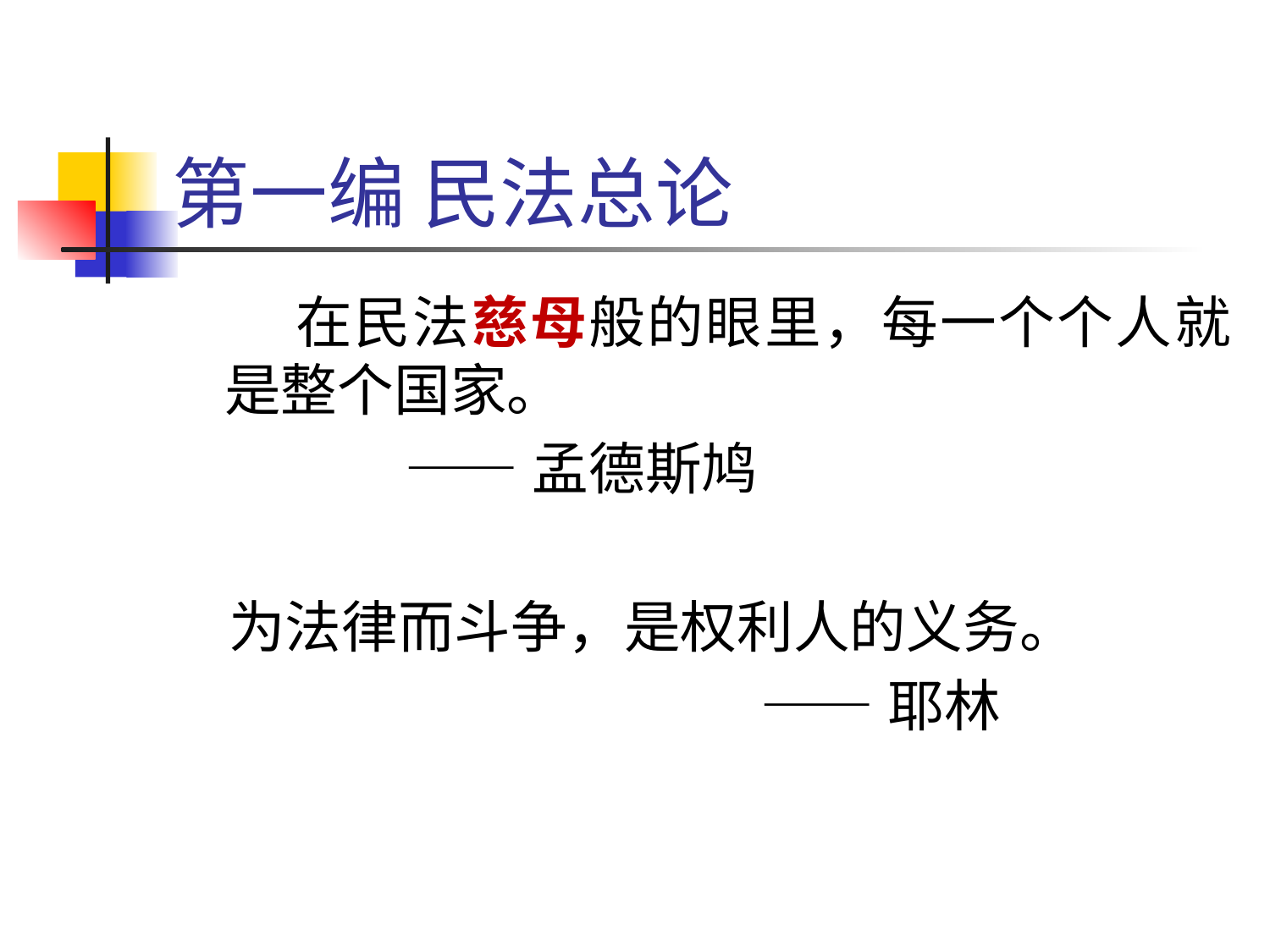

# 第一编 民法总论
       在民法慈母般的眼里，每一个个人就是整个国家。
                  ——孟德斯鸠

   为法律而斗争，是权利人的义务。
                                              ——耶林